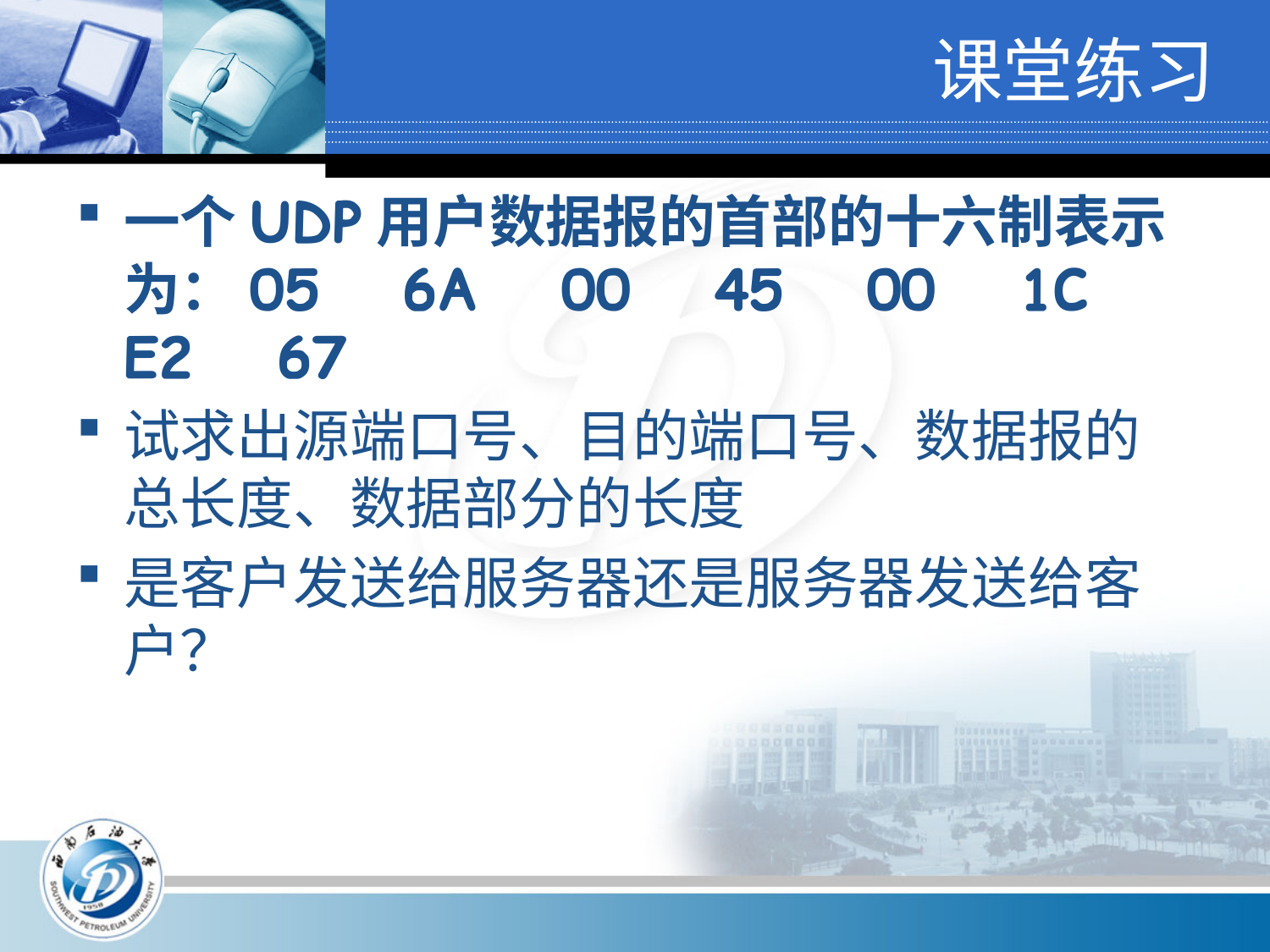

# 课堂练习
一个UDP用户数据报的首部的十六制表示为：05　6A　00　45　00　1C　E2　67
试求出源端口号、目的端口号、数据报的总长度、数据部分的长度
是客户发送给服务器还是服务器发送给客户？